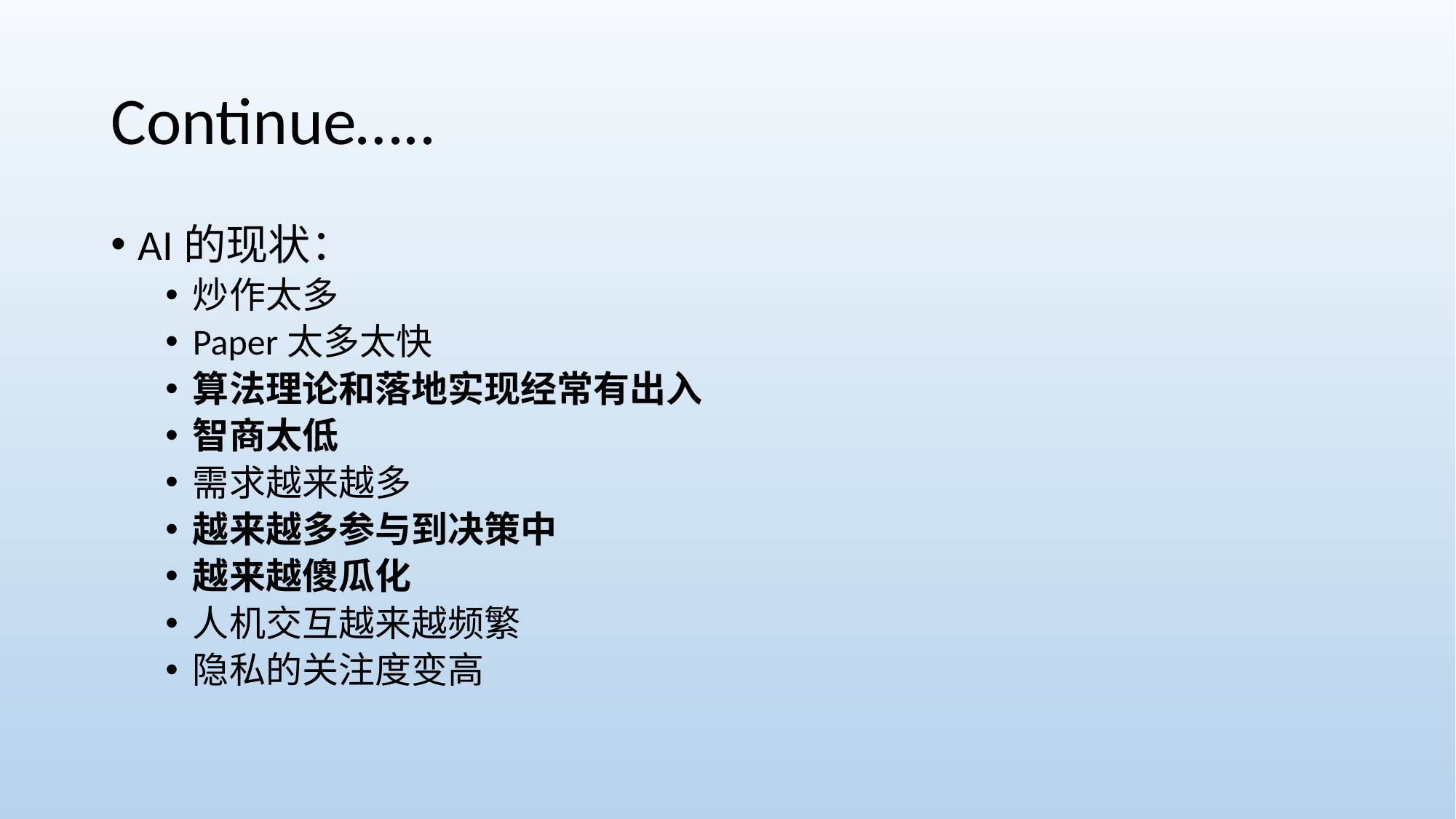

# Continue…..
AI的现状：
炒作太多
Paper太多太快
算法理论和落地实现经常有出入
智商太低
需求越来越多
越来越多参与到决策中
越来越傻瓜化
人机交互越来越频繁
隐私的关注度变高